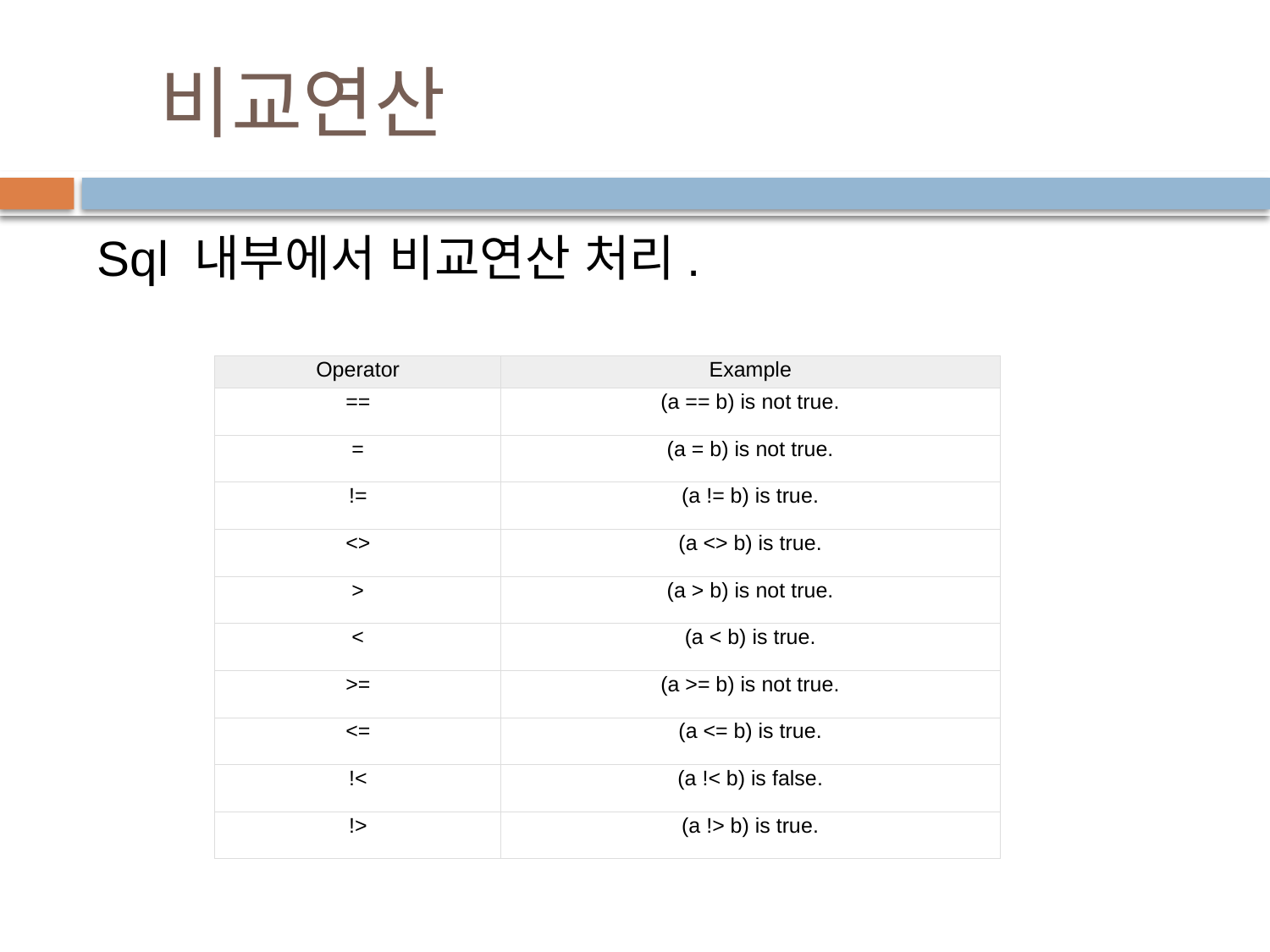

# 비교연산
Sql 내부에서 비교연산 처리.
| Operator | Example |
| --- | --- |
| == | (a == b) is not true. |
| = | (a = b) is not true. |
| != | (a != b) is true. |
| <> | (a <> b) is true. |
| > | (a > b) is not true. |
| < | (a < b) is true. |
| >= | (a >= b) is not true. |
| <= | (a <= b) is true. |
| !< | (a !< b) is false. |
| !> | (a !> b) is true. |